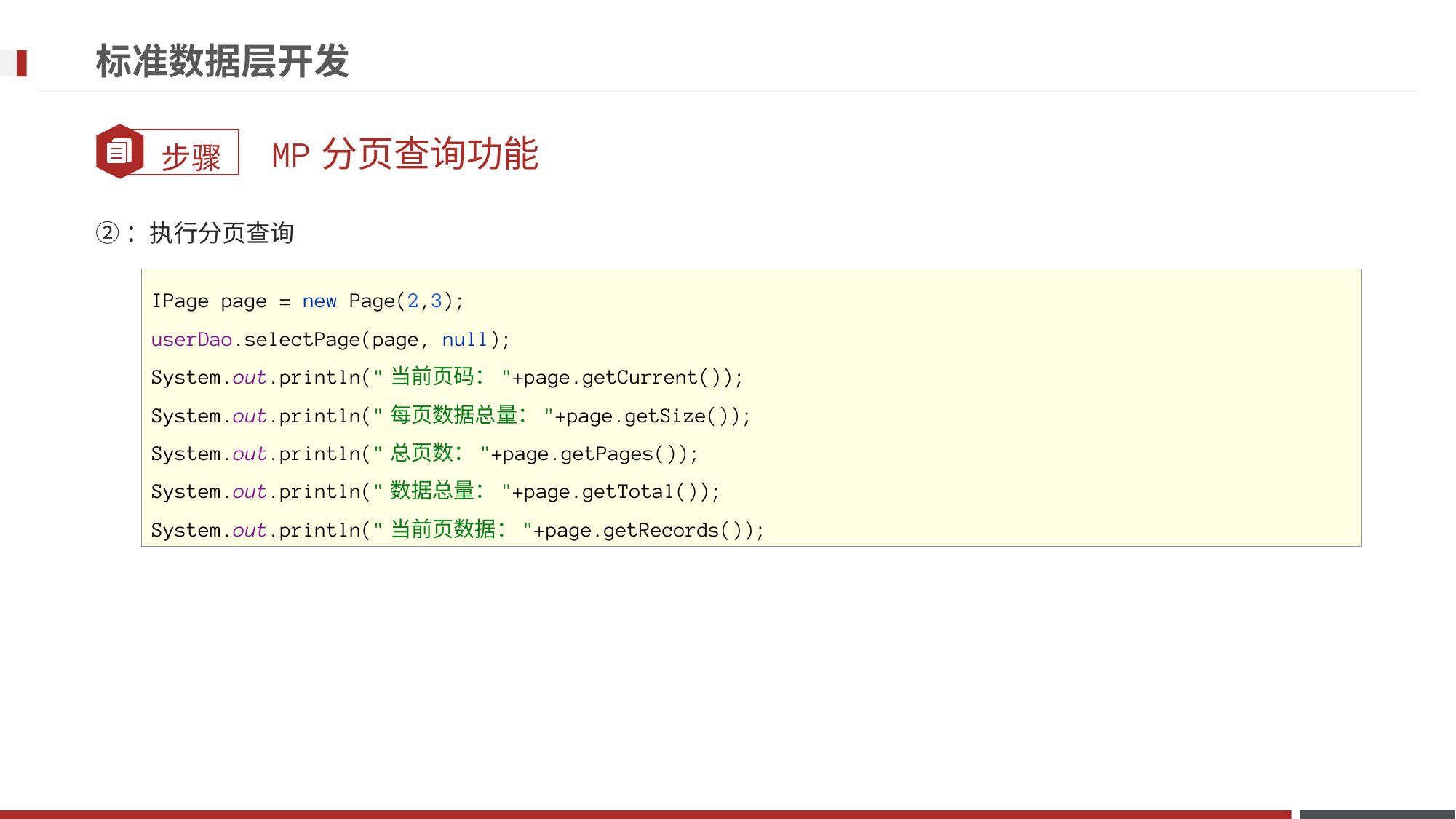

# 标准数据层开发
MP分页查询功能
②：执行分页查询
IPage page = new Page(2,3);
userDao.selectPage(page, null);
System.out.println("当前页码："+page.getCurrent());
System.out.println("每页数据总量："+page.getSize());
System.out.println("总页数："+page.getPages());
System.out.println("数据总量："+page.getTotal());
System.out.println("当前页数据："+page.getRecords());